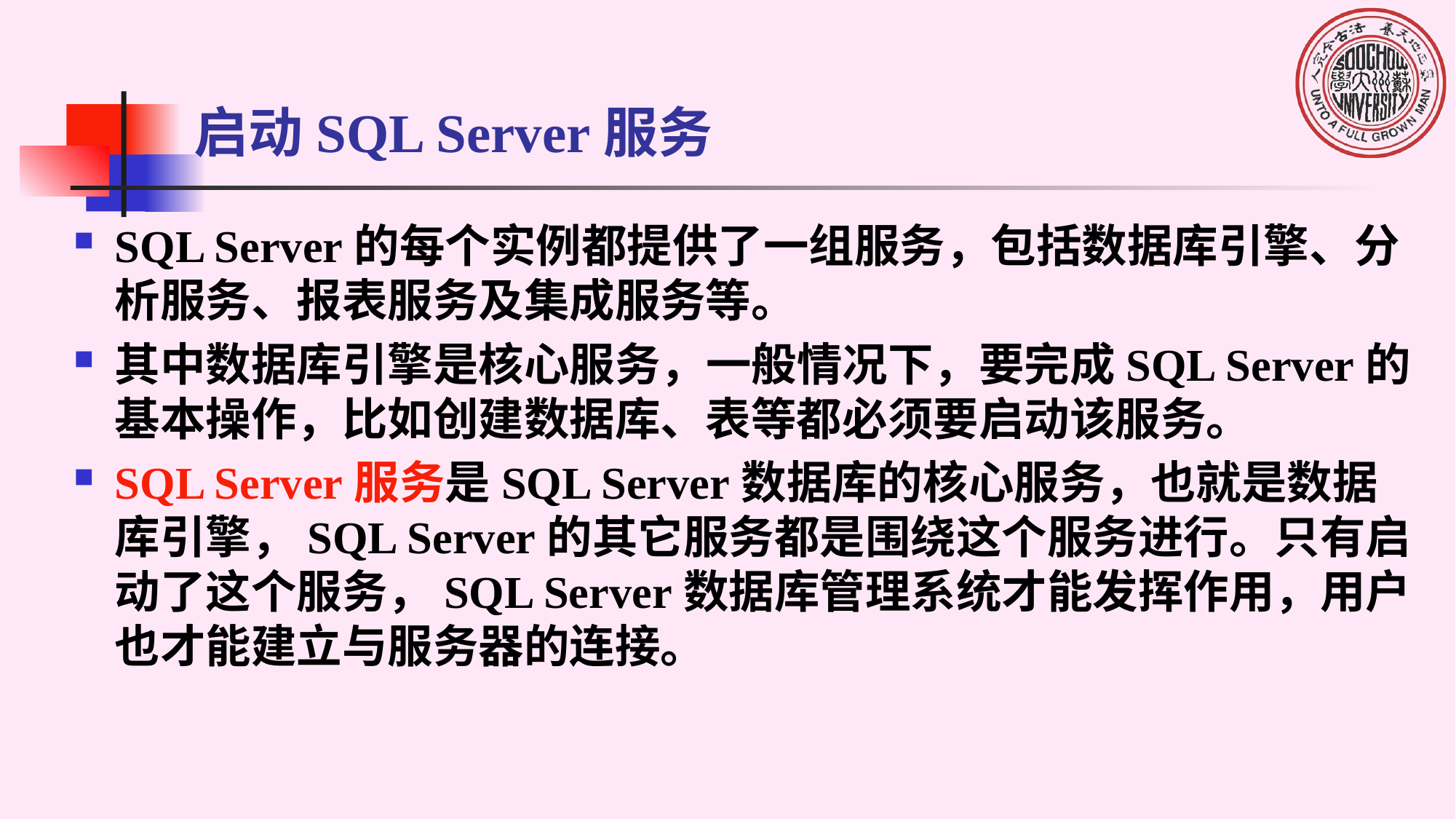

# 启动SQL Server服务
SQL Server的每个实例都提供了一组服务，包括数据库引擎、分析服务、报表服务及集成服务等。
其中数据库引擎是核心服务，一般情况下，要完成SQL Server的基本操作，比如创建数据库、表等都必须要启动该服务。
SQL Server服务是SQL Server数据库的核心服务，也就是数据库引擎，SQL Server的其它服务都是围绕这个服务进行。只有启动了这个服务，SQL Server数据库管理系统才能发挥作用，用户也才能建立与服务器的连接。